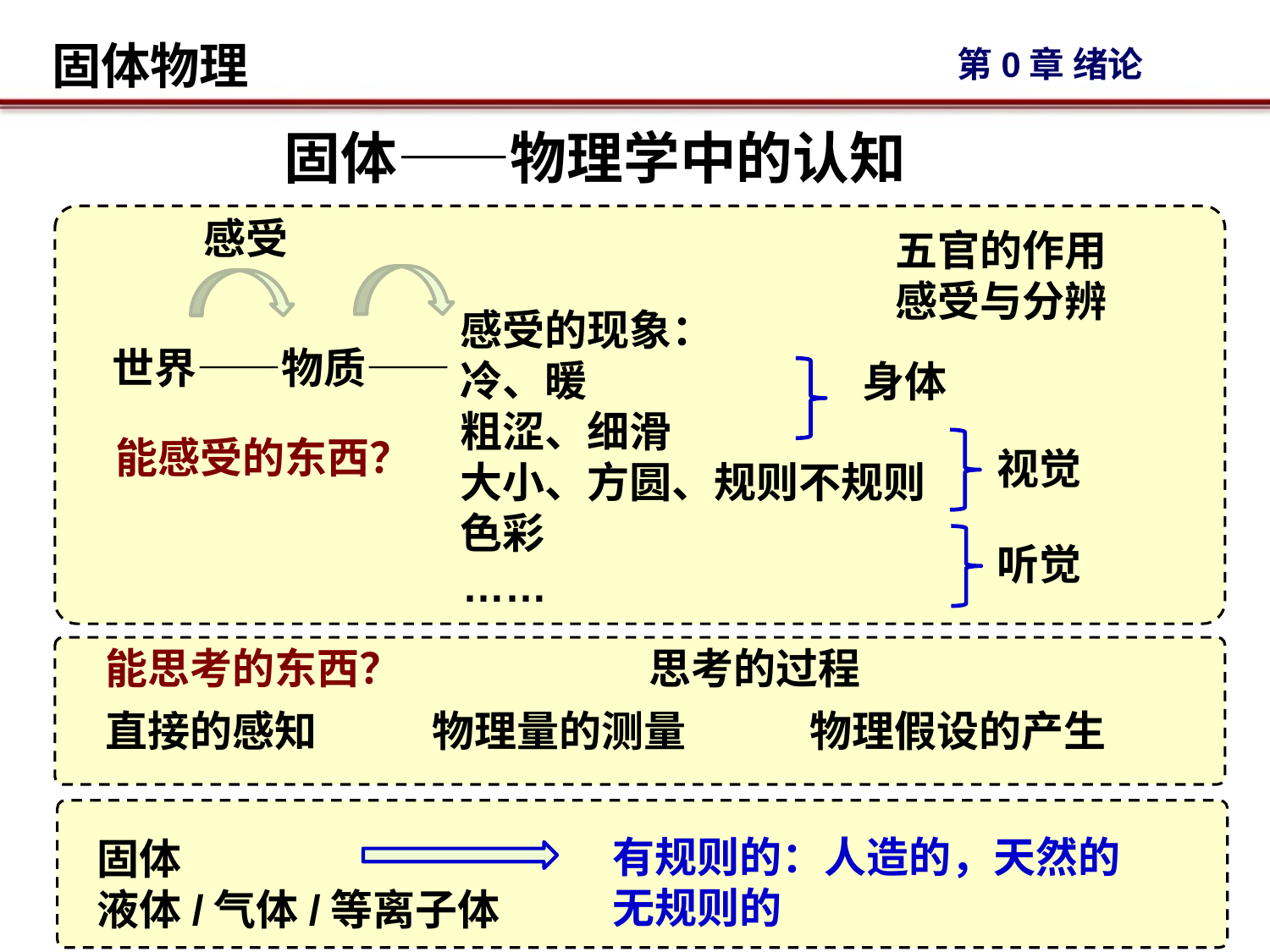

固体——物理学中的认知

感受
五官的作用
感受与分辨

感受的现象：
冷、暖
粗涩、细滑
大小、方圆、规则不规则
色彩

世界——物质——
身体

能感受的东西？

视觉

听觉
……
思考的过程
能思考的东西？

直接的感知
物理量的测量
物理假设的产生

有规则的：人造的，天然的
无规则的
固体
液体/气体/等离子体